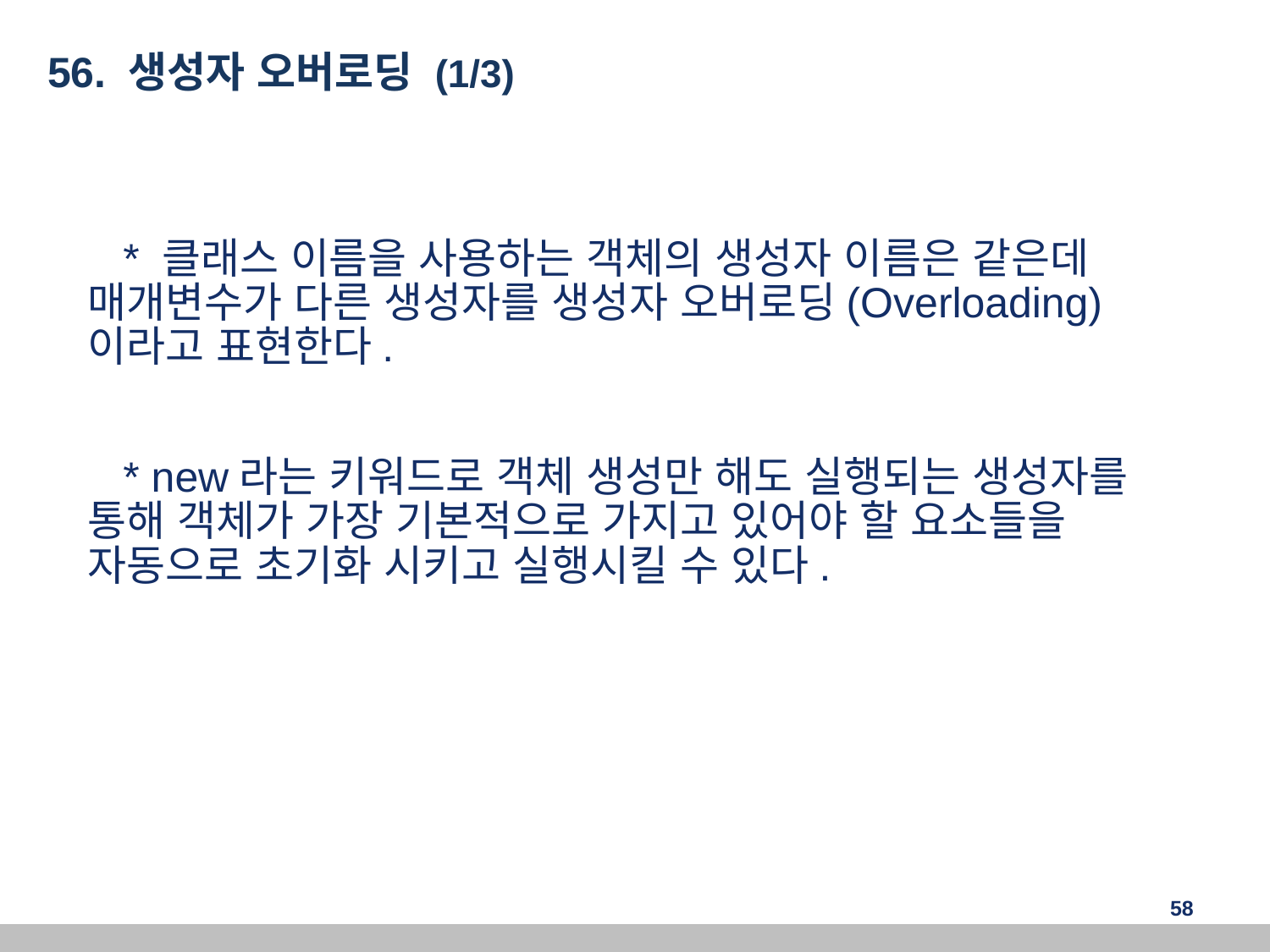

56. 생성자 오버로딩 (1/3)

   * 클래스 이름을 사용하는 객체의 생성자 이름은 같은데 매개변수가 다른 생성자를 생성자 오버로딩(Overloading)이라고 표현한다.

   * new라는 키워드로 객체 생성만 해도 실행되는 생성자를 통해 객체가 가장 기본적으로 가지고 있어야 할 요소들을 자동으로 초기화 시키고 실행시킬 수 있다.

58